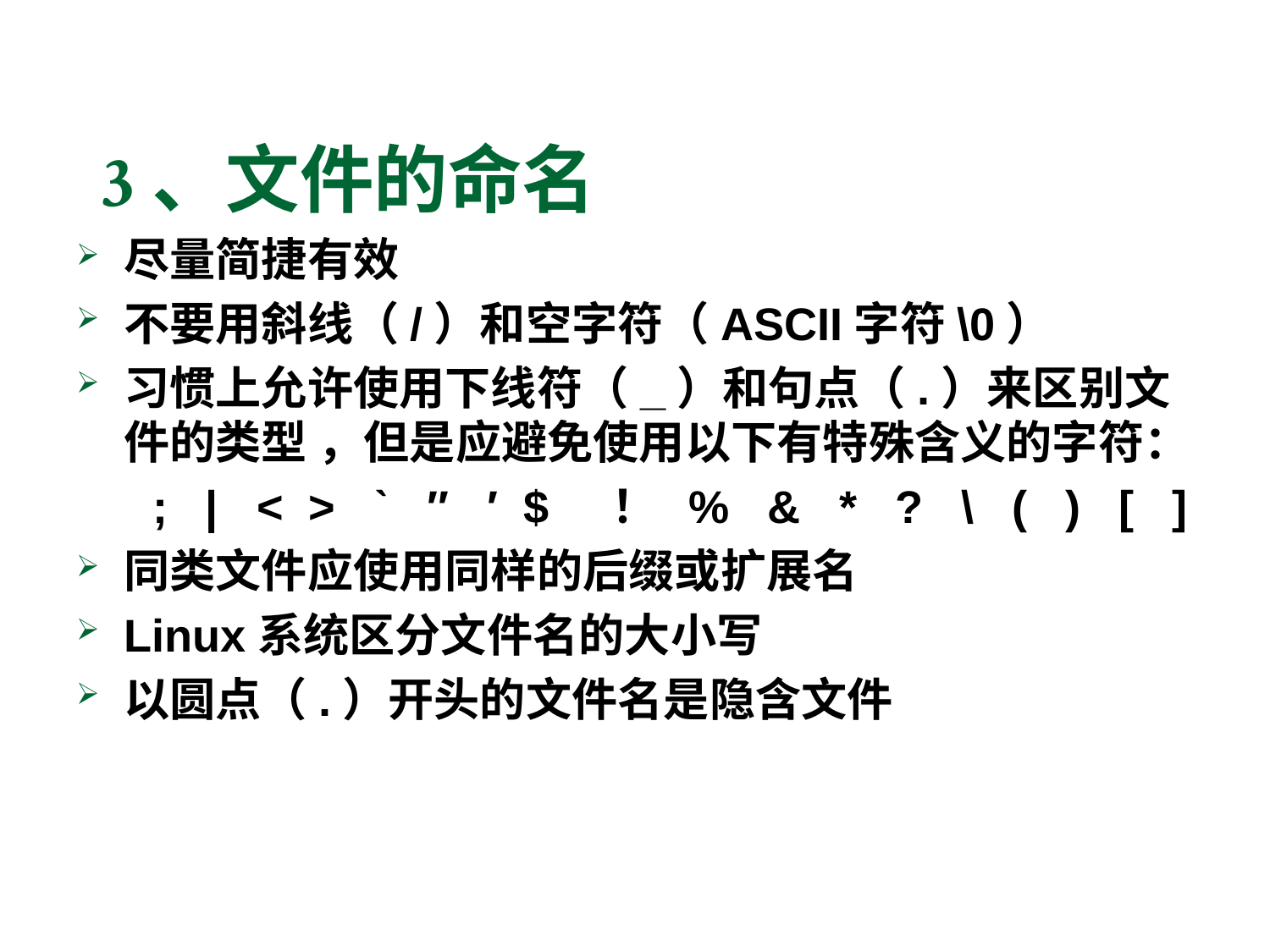

3、文件的命名
尽量简捷有效
不要用斜线（/）和空字符（ASCII字符\0）
习惯上允许使用下线符（_）和句点（.）来区别文件的类型 ，但是应避免使用以下有特殊含义的字符：
      ;   |   <  >   ˋ   ″   ′  $    ！  %   &   *   ?   \   (   )   [   ]
同类文件应使用同样的后缀或扩展名
Linux系统区分文件名的大小写
以圆点（.）开头的文件名是隐含文件